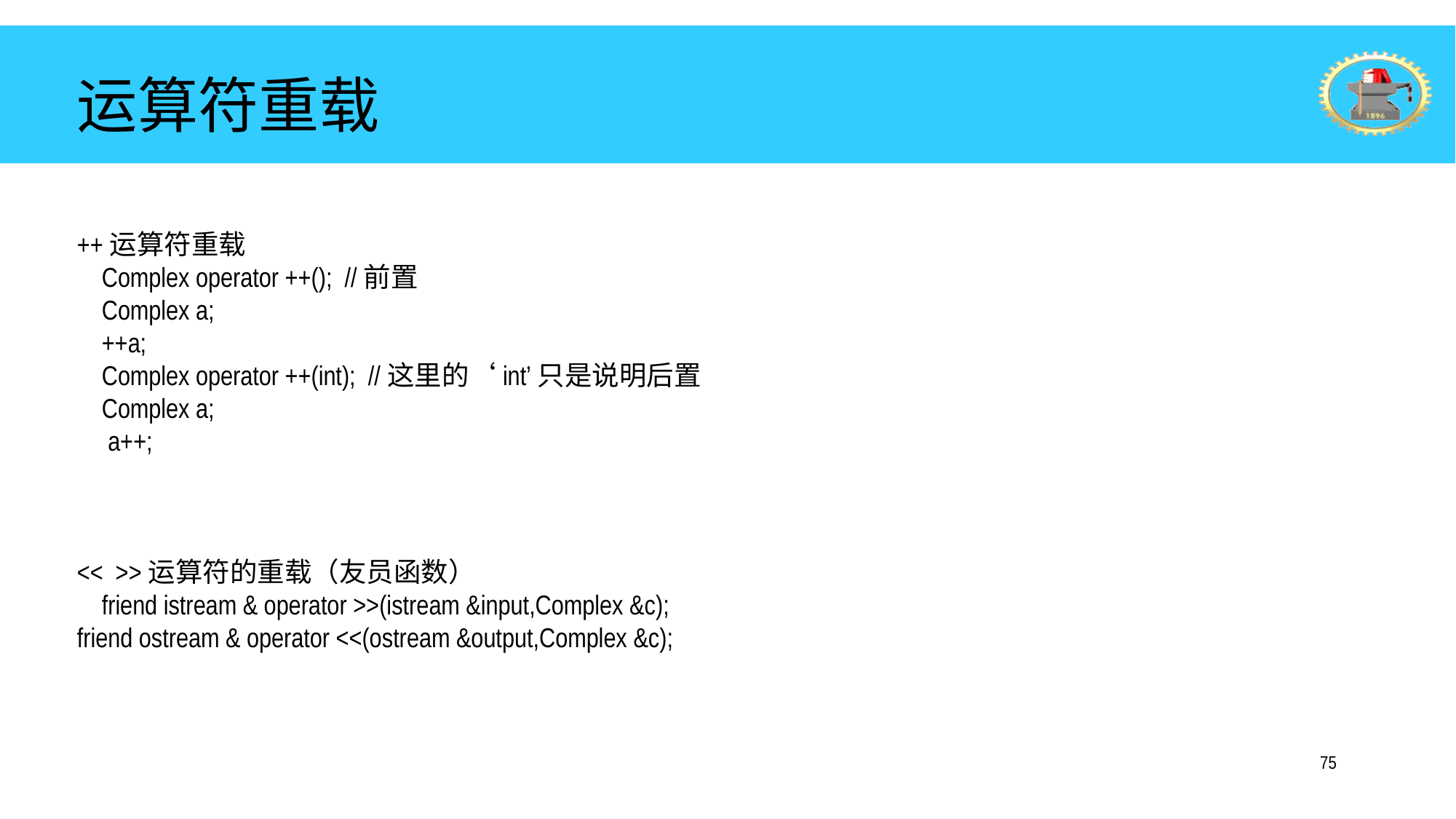

运算符重载
++运算符重载
    Complex operator ++();  //前置
    Complex a;
    ++a;
    Complex operator ++(int);  //这里的‘int’只是说明后置
    Complex a;
     a++;

<<  >>运算符的重载（友员函数）
    friend istream & operator >>(istream &input,Complex &c);
friend ostream & operator <<(ostream &output,Complex &c);

75